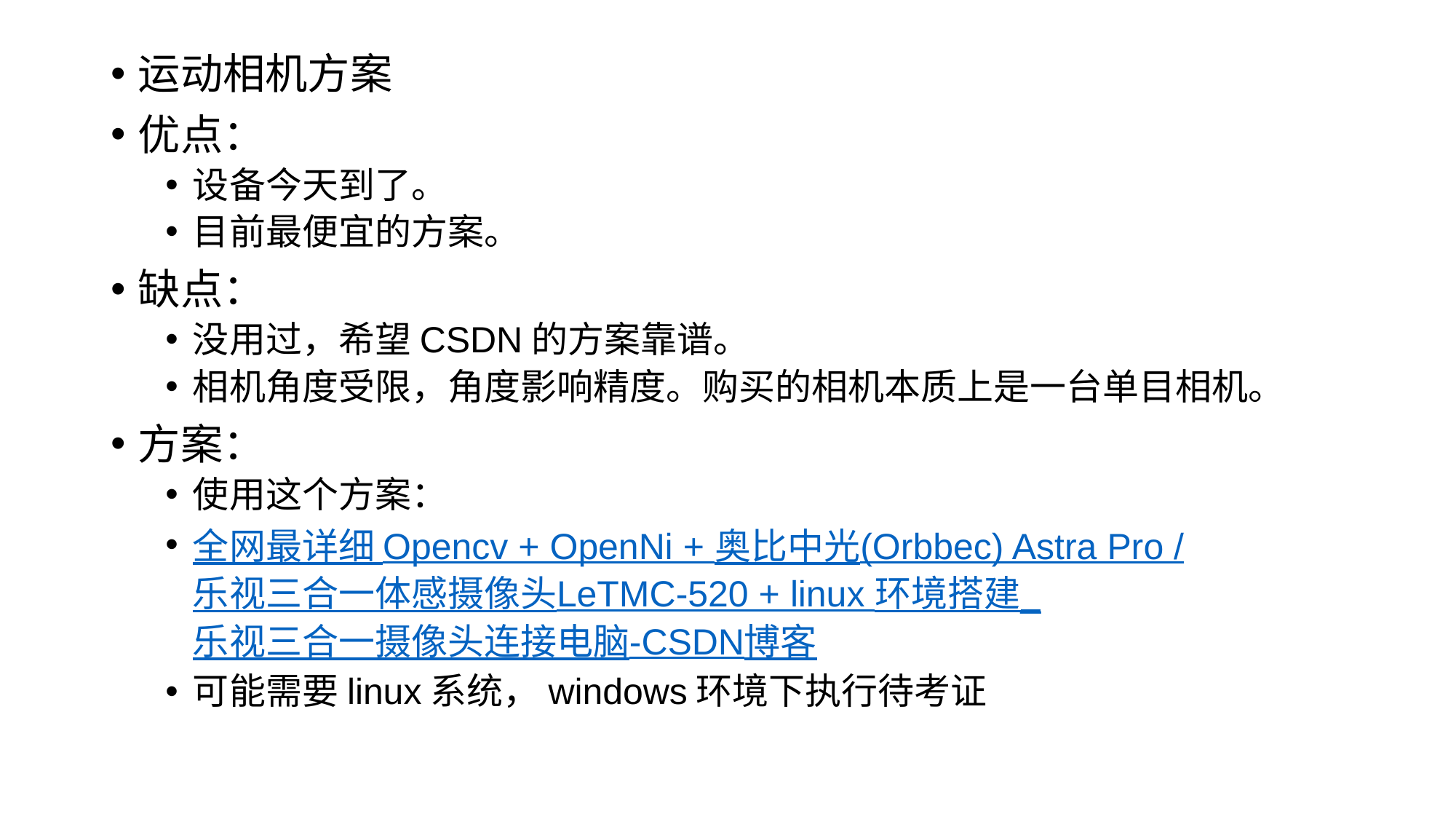

运动相机方案
优点：
设备今天到了。
目前最便宜的方案。
缺点：
没用过，希望CSDN的方案靠谱。
相机角度受限，角度影响精度。购买的相机本质上是一台单目相机。
方案：
使用这个方案：
全网最详细 Opencv + OpenNi + 奥比中光(Orbbec) Astra Pro /乐视三合一体感摄像头LeTMC-520 + linux 环境搭建_乐视三合一摄像头连接电脑-CSDN博客
可能需要linux系统，windows环境下执行待考证